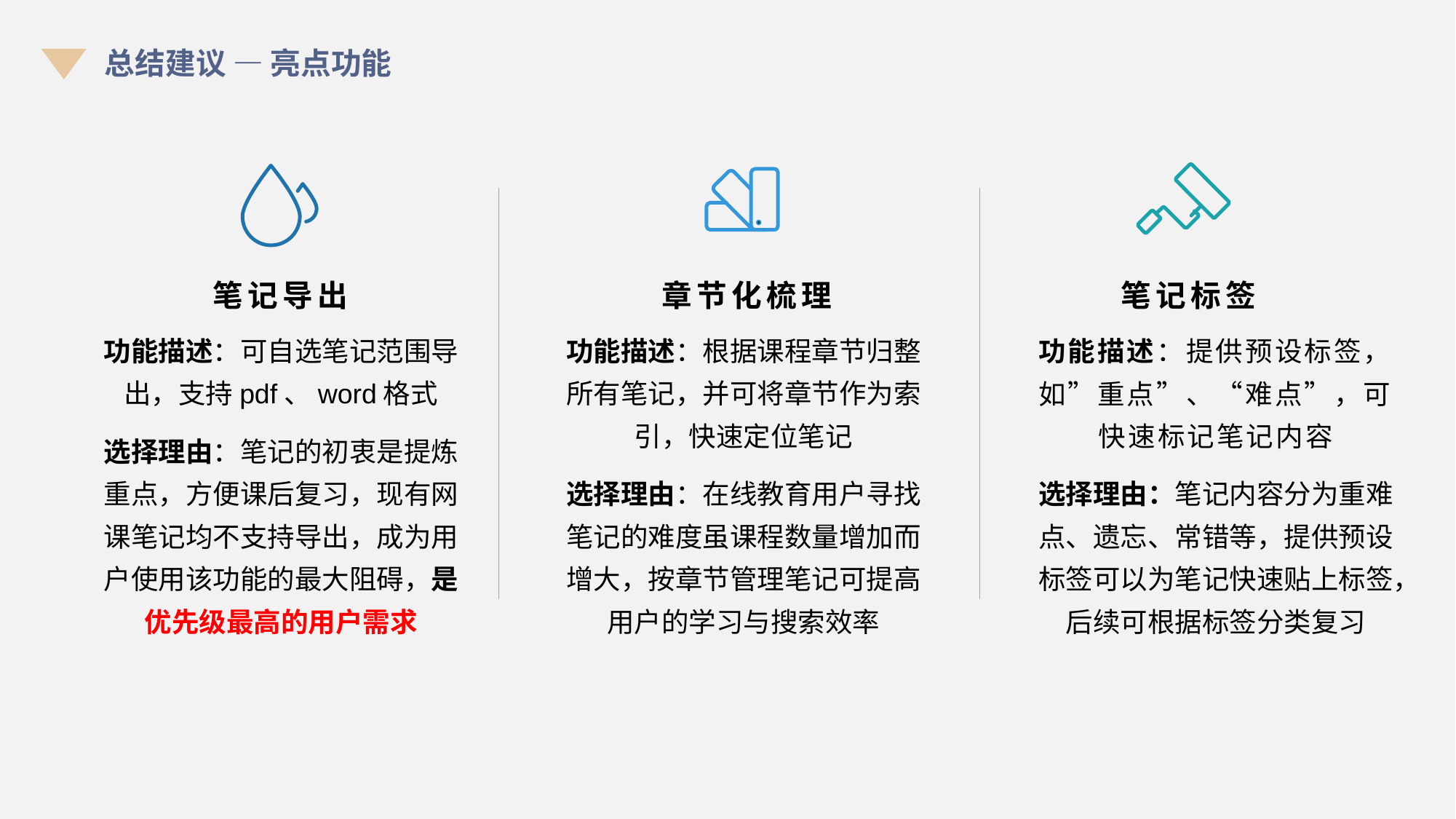

总结建议 — 亮点功能

笔记导出
章节化梳理
笔记标签
功能描述：可自选笔记范围导出，支持pdf、word格式
选择理由：笔记的初衷是提炼重点，方便课后复习，现有网课笔记均不支持导出，成为用户使用该功能的最大阻碍，是优先级最高的用户需求

功能描述：根据课程章节归整所有笔记，并可将章节作为索引，快速定位笔记
选择理由：在线教育用户寻找笔记的难度虽课程数量增加而增大，按章节管理笔记可提高用户的学习与搜索效率

功能描述：提供预设标签，如”重点”、“难点”，可快速标记笔记内容
选择理由：笔记内容分为重难点、遗忘、常错等，提供预设标签可以为笔记快速贴上标签，后续可根据标签分类复习